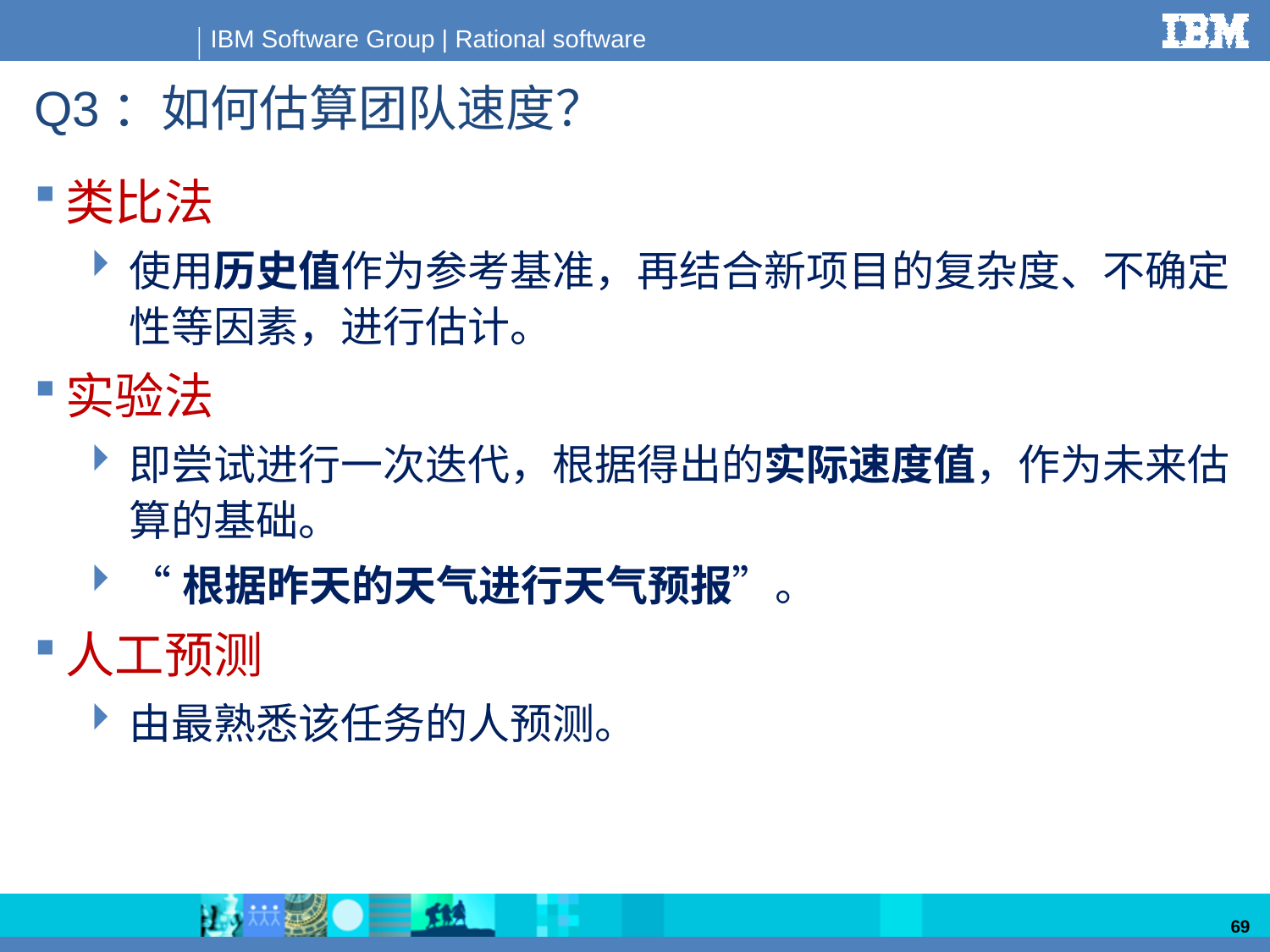

# Q3：如何估算团队速度？
类比法
使用历史值作为参考基准，再结合新项目的复杂度、不确定性等因素，进行估计。
实验法
即尝试进行一次迭代，根据得出的实际速度值，作为未来估算的基础。
“根据昨天的天气进行天气预报”。
人工预测
由最熟悉该任务的人预测。

69